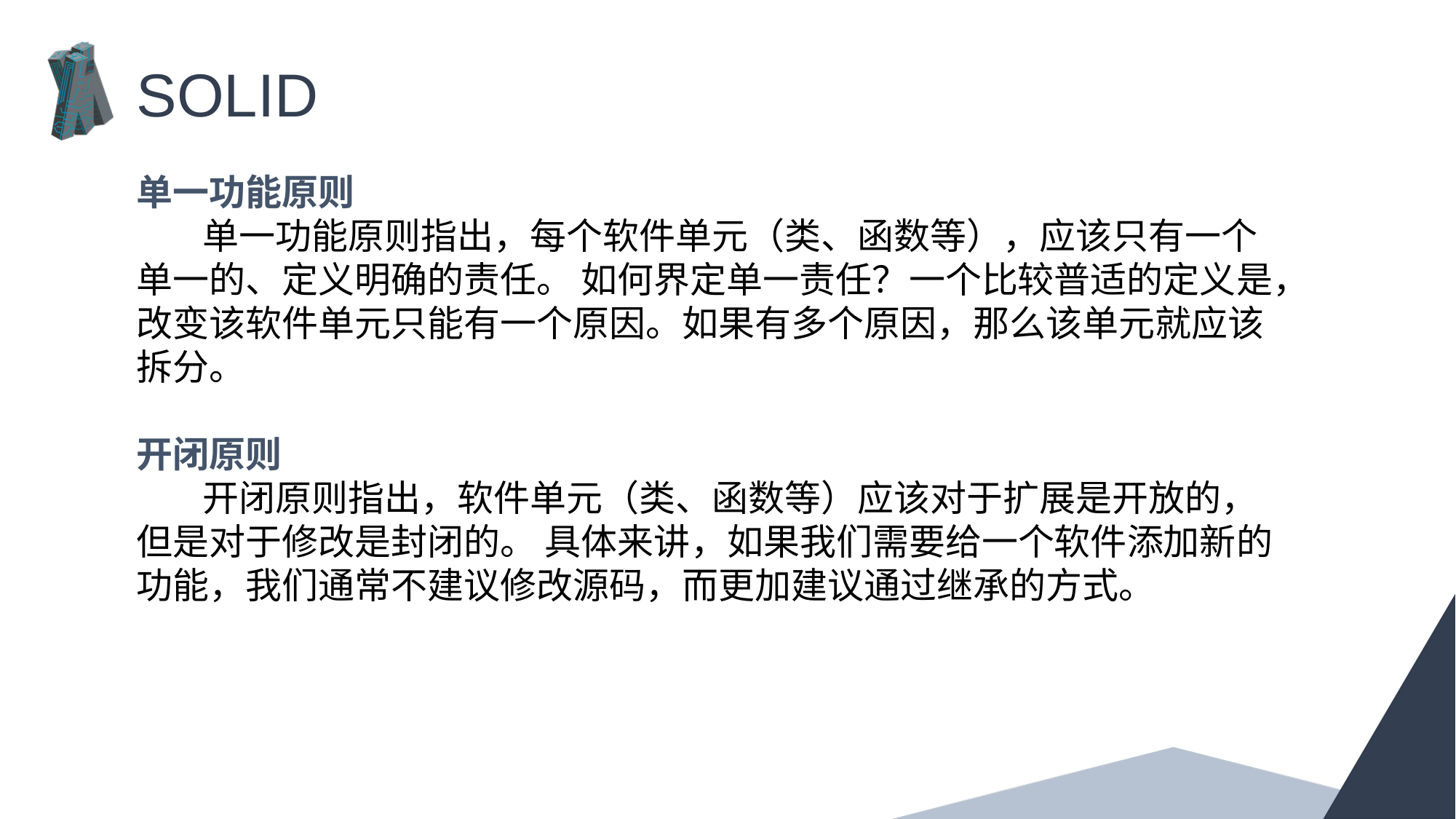

SOLID
单一功能原则
       单一功能原则指出，每个软件单元（类、函数等），应该只有一个单一的、定义明确的责任。 如何界定单一责任？一个比较普适的定义是，改变该软件单元只能有一个原因。如果有多个原因，那么该单元就应该拆分。

开闭原则
       开闭原则指出，软件单元（类、函数等）应该对于扩展是开放的，但是对于修改是封闭的。 具体来讲，如果我们需要给一个软件添加新的功能，我们通常不建议修改源码，而更加建议通过继承的方式。